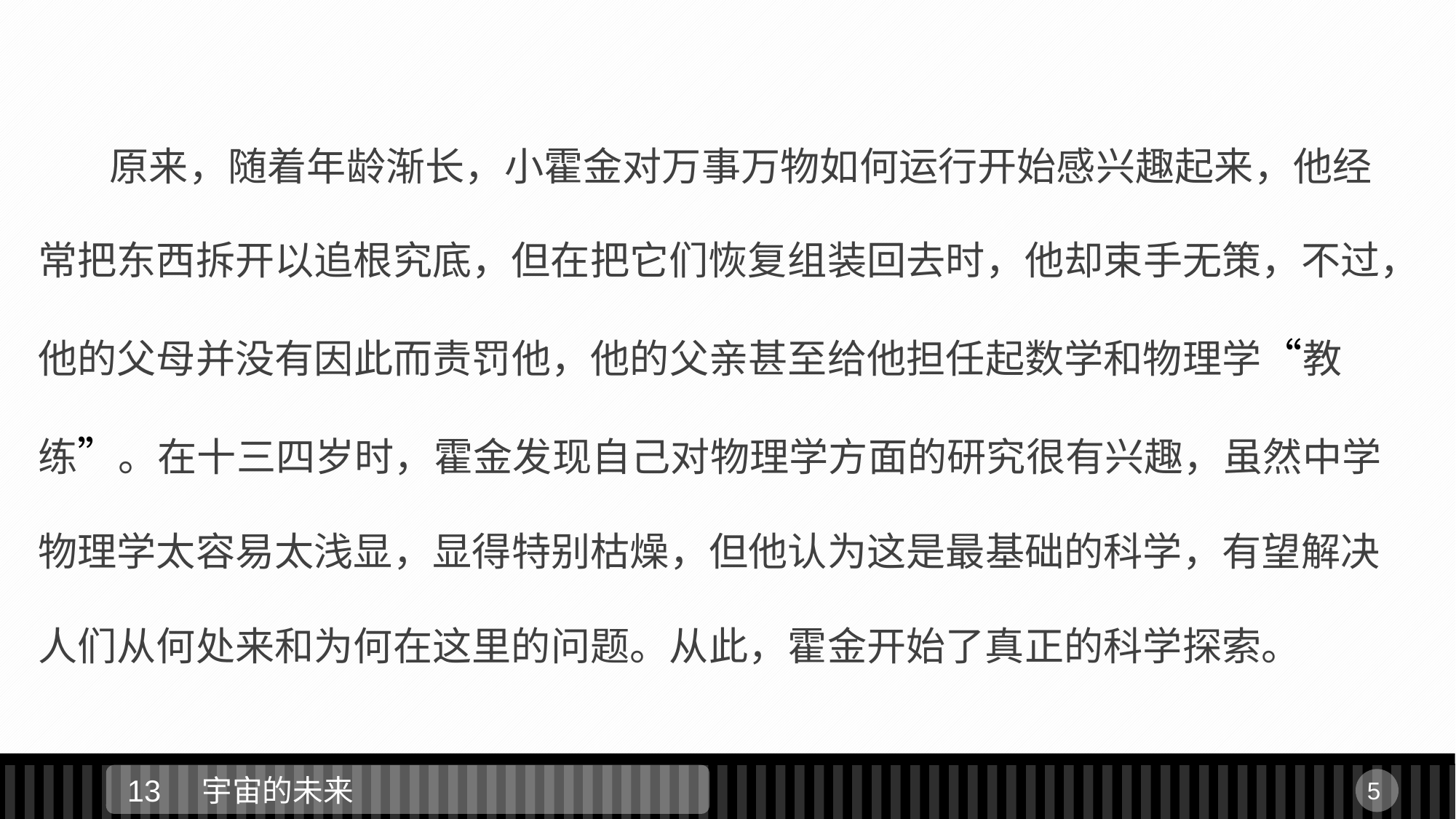

原来，随着年龄渐长，小霍金对万事万物如何运行开始感兴趣起来，他经常把东西拆开以追根究底，但在把它们恢复组装回去时，他却束手无策，不过，他的父母并没有因此而责罚他，他的父亲甚至给他担任起数学和物理学“教练”。在十三四岁时，霍金发现自己对物理学方面的研究很有兴趣，虽然中学物理学太容易太浅显，显得特别枯燥，但他认为这是最基础的科学，有望解决人们从何处来和为何在这里的问题。从此，霍金开始了真正的科学探索。